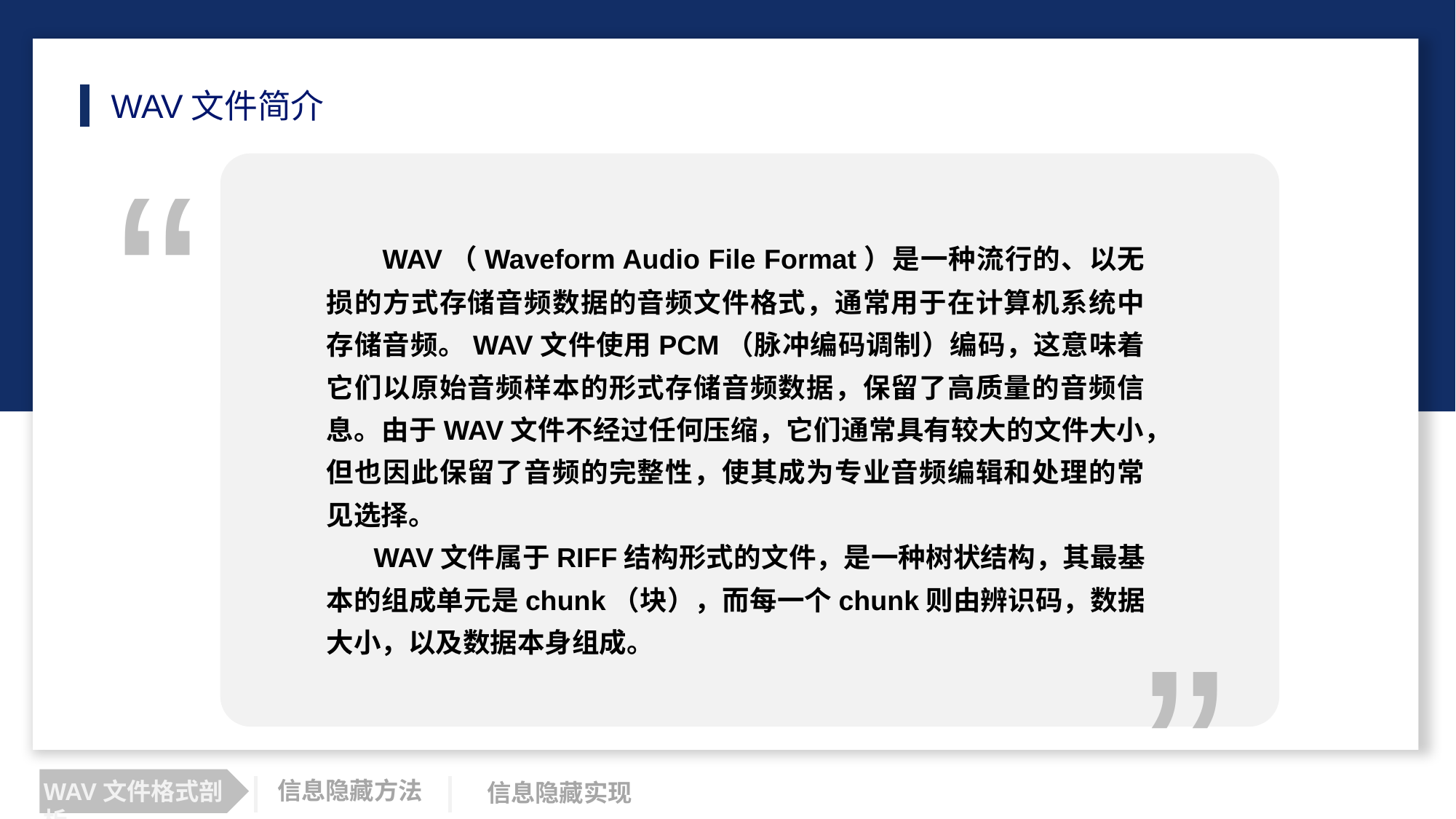

WAV文件简介
“

      WAV（Waveform Audio File Format）是一种流行的、以无损的方式存储音频数据的音频文件格式，通常用于在计算机系统中存储音频。WAV文件使用PCM（脉冲编码调制）编码，这意味着它们以原始音频样本的形式存储音频数据，保留了高质量的音频信息。由于WAV文件不经过任何压缩，它们通常具有较大的文件大小，但也因此保留了音频的完整性，使其成为专业音频编辑和处理的常见选择。
      WAV文件属于RIFF结构形式的文件，是一种树状结构，其最基本的组成单元是chunk（块），而每一个chunk则由辨识码，数据大小，以及数据本身组成。
”

信息隐藏方法
WAV文件格式剖析

信息隐藏实现